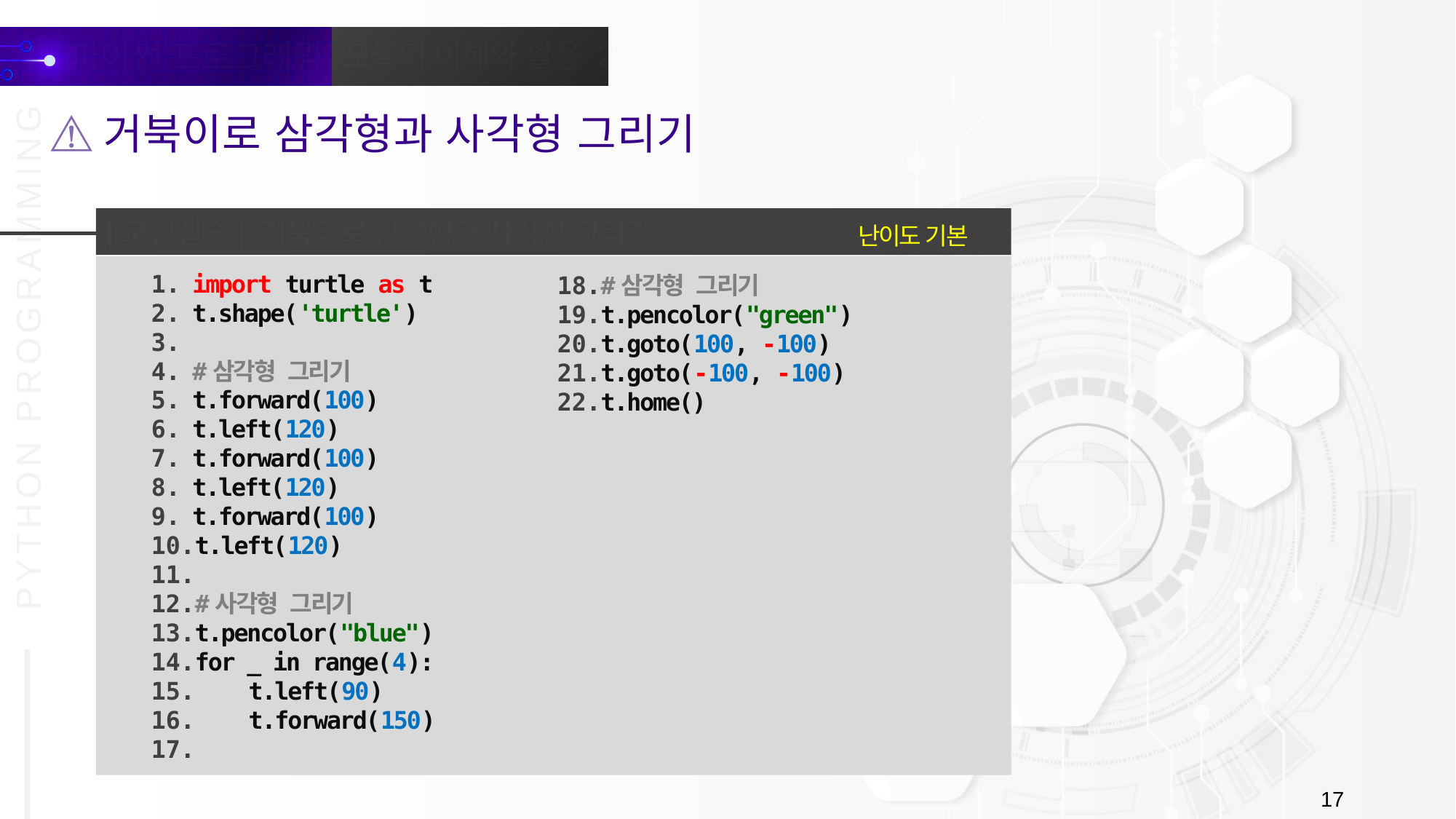

거북이로 삼각형과 사각형 그리기

[코딩실습] 거북이로 삼각형과 사각형 그리기
난이도 기본
import turtle as t
t.shape('turtle')

#삼각형 그리기
t.forward(100)
t.left(120)
t.forward(100)
t.left(120)
t.forward(100)
t.left(120)

#사각형 그리기
t.pencolor("blue")
for _ in range(4):
    t.left(90)
    t.forward(150)

#삼각형 그리기
t.pencolor("green")
t.goto(100, -100)
t.goto(-100, -100)
t.home()
17